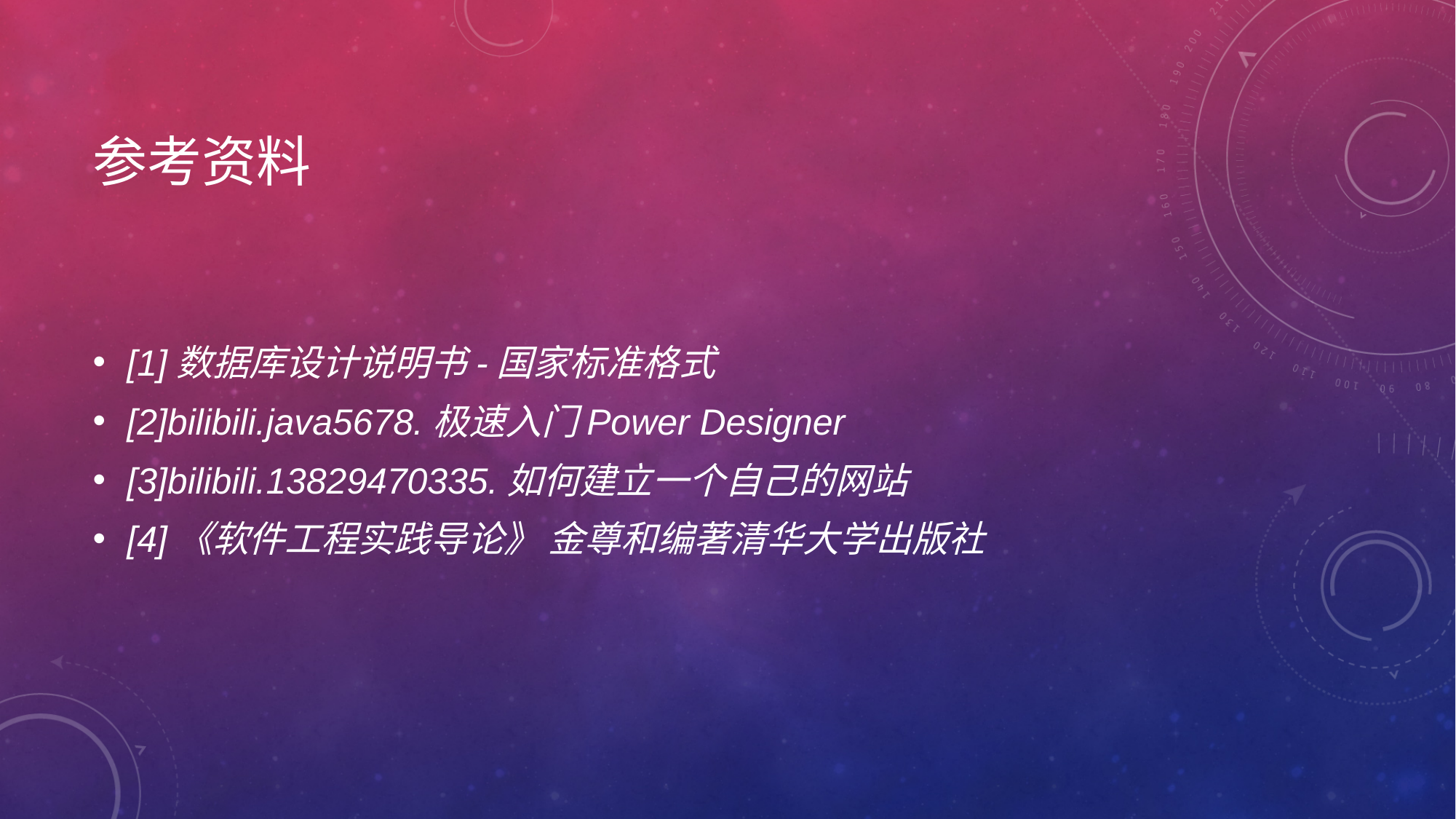

# 参考资料
[1]数据库设计说明书-国家标准格式
[2]bilibili.java5678.极速入门Power Designer
[3]bilibili.13829470335.如何建立一个自己的网站
[4]《软件工程实践导论》 金尊和编著清华大学出版社